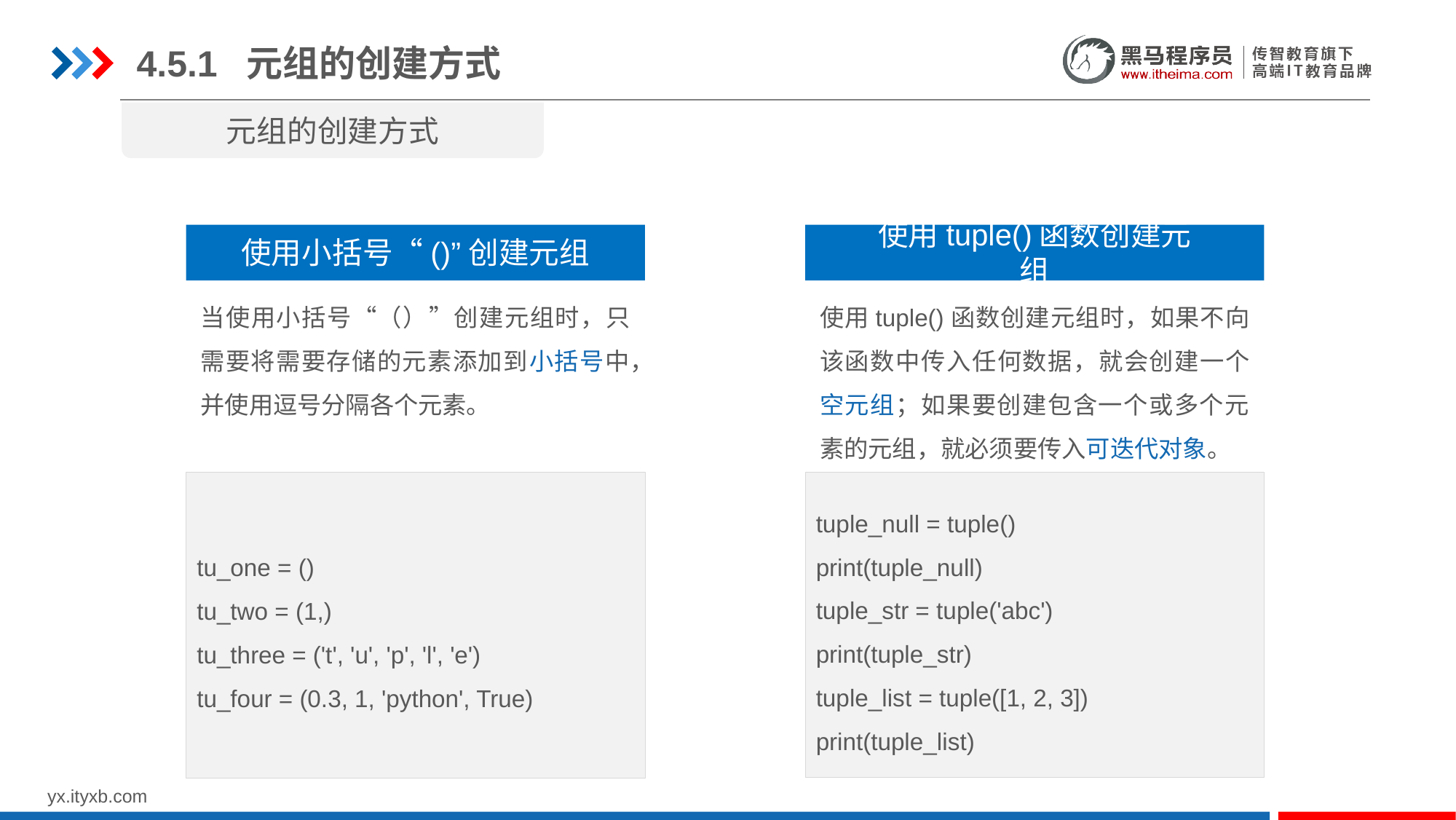

4.5.1  元组的创建方式

元组的创建方式

使用小括号“()”创建元组
使用tuple()函数创建元组
当使用小括号“（）”创建元组时，只需要将需要存储的元素添加到小括号中，并使用逗号分隔各个元素。
使用tuple()函数创建元组时，如果不向该函数中传入任何数据，就会创建一个空元组；如果要创建包含一个或多个元素的元组，就必须要传入可迭代对象。
tu_one = ()
tu_two = (1,)
tu_three = ('t', 'u', 'p', 'l', 'e')
tu_four = (0.3, 1, 'python', True)
tuple_null = tuple()
print(tuple_null)
tuple_str = tuple('abc')
print(tuple_str)
tuple_list = tuple([1, 2, 3])
print(tuple_list)